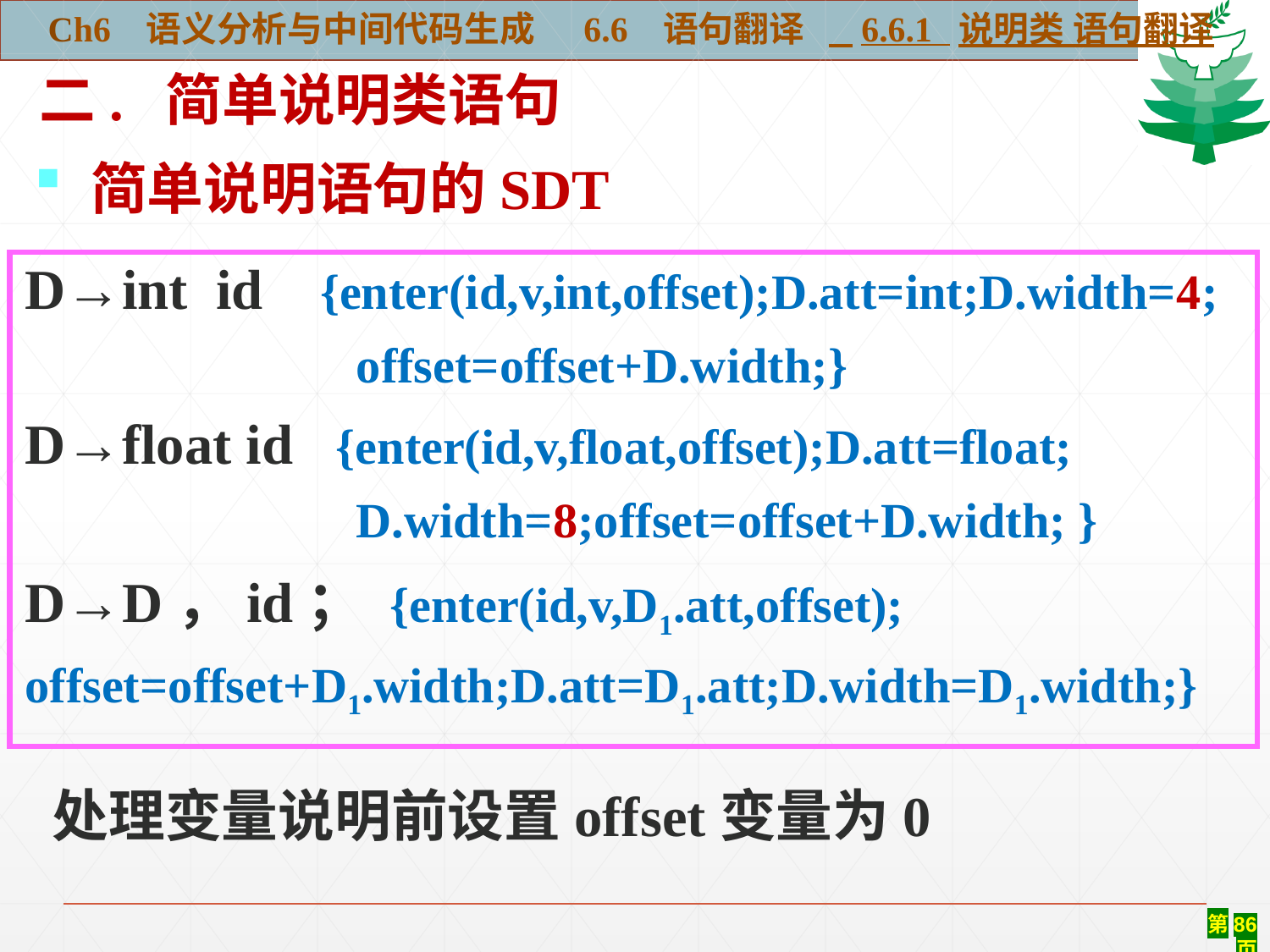

Ch6   语义分析与中间代码生成     6.6   语句翻译      6.6.1  说明类 语句翻译
 二.  简单说明类语句
 简单说明语句的SDT

D→int  id    {enter(id,v,int,offset);D.att=int;D.width=4;
                           offset=offset+D.width;}
D→float id   {enter(id,v,float,offset);D.att=float;
                           D.width=8;offset=offset+D.width; }
D→D，id； {enter(id,v,D1.att,offset);
offset=offset+D1.width;D.att=D1.att;D.width=D1.width;}
处理变量说明前设置offset变量为0